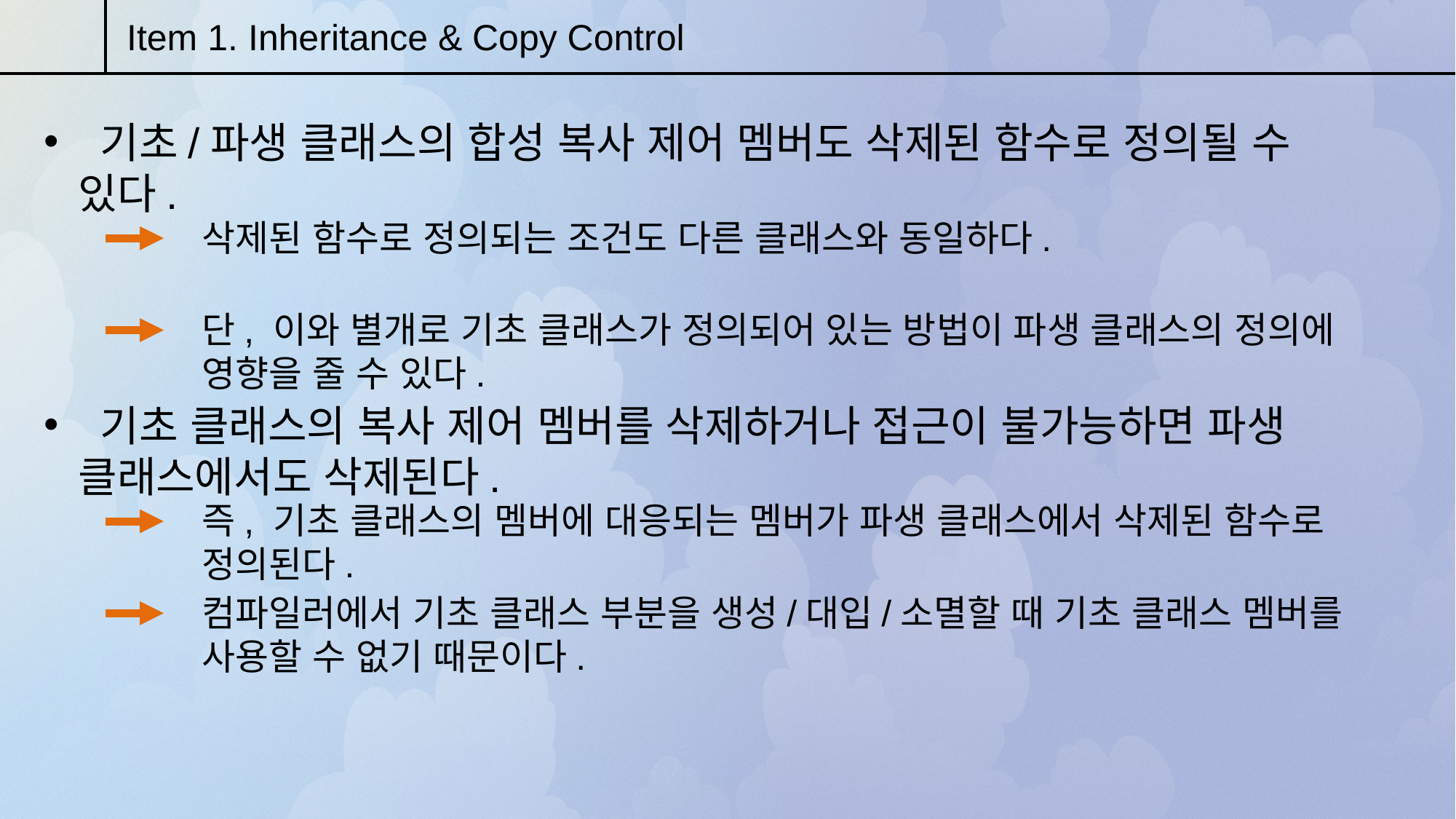

Item 1. Inheritance & Copy Control
 기초/파생 클래스의 합성 복사 제어 멤버도 삭제된 함수로 정의될 수 있다.
삭제된 함수로 정의되는 조건도 다른 클래스와 동일하다.
단, 이와 별개로 기초 클래스가 정의되어 있는 방법이 파생 클래스의 정의에 영향을 줄 수 있다.
 기초 클래스의 복사 제어 멤버를 삭제하거나 접근이 불가능하면 파생 클래스에서도 삭제된다.
즉, 기초 클래스의 멤버에 대응되는 멤버가 파생 클래스에서 삭제된 함수로 정의된다.
컴파일러에서 기초 클래스 부분을 생성/대입/소멸할 때 기초 클래스 멤버를 사용할 수 없기 때문이다.